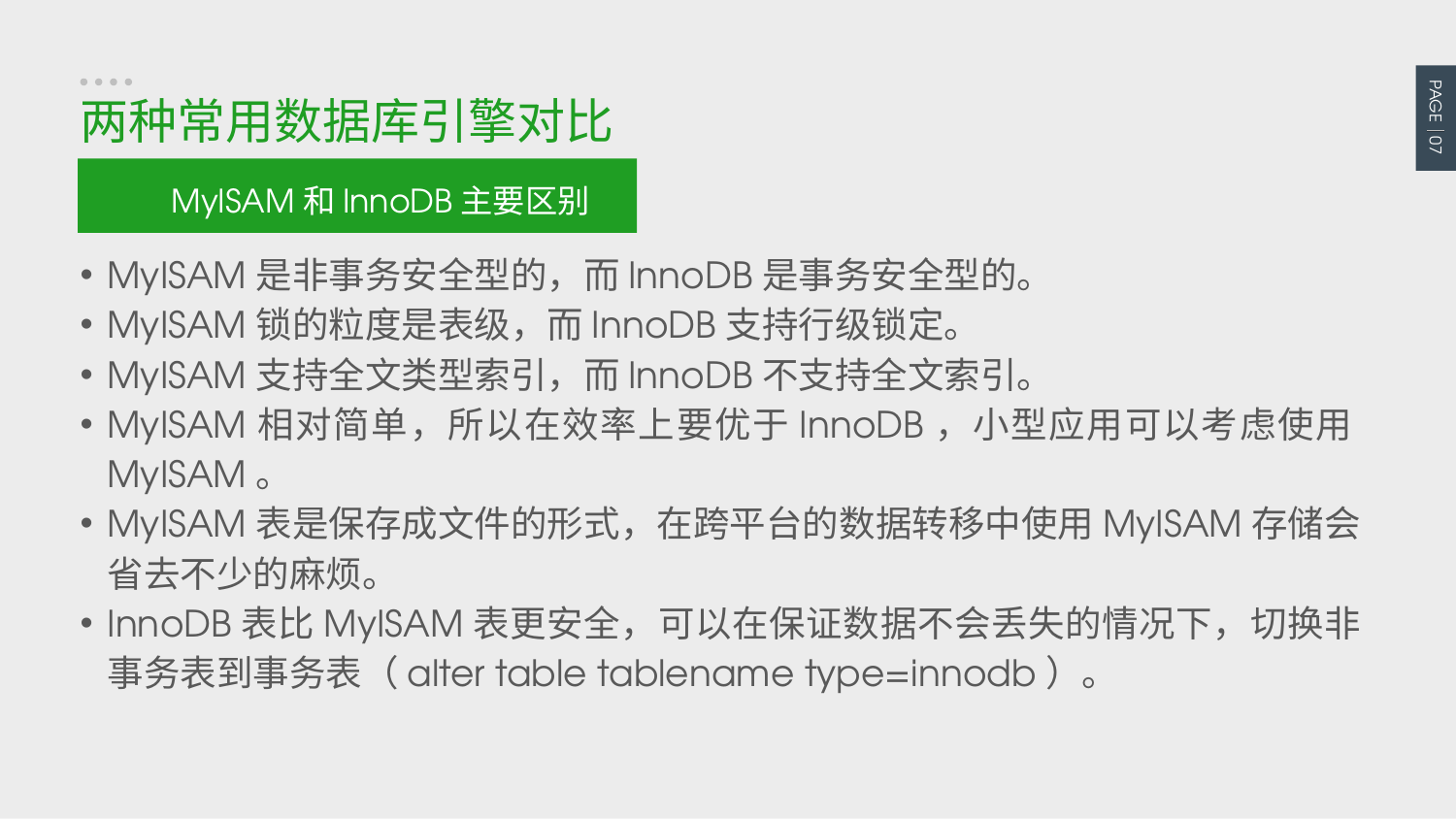

PAGE   07
两种常用数据库引擎对比

MyISAM和InnoDB主要区别
MyISAM是非事务安全型的，而InnoDB是事务安全型的。
MyISAM锁的粒度是表级，而InnoDB支持行级锁定。
MyISAM支持全文类型索引，而InnoDB不支持全文索引。
MyISAM相对简单，所以在效率上要优于InnoDB，小型应用可以考虑使用MyISAM。
MyISAM表是保存成文件的形式，在跨平台的数据转移中使用MyISAM存储会省去不少的麻烦。
InnoDB表比MyISAM表更安全，可以在保证数据不会丢失的情况下，切换非事务表到事务表（alter table tablename type=innodb）。